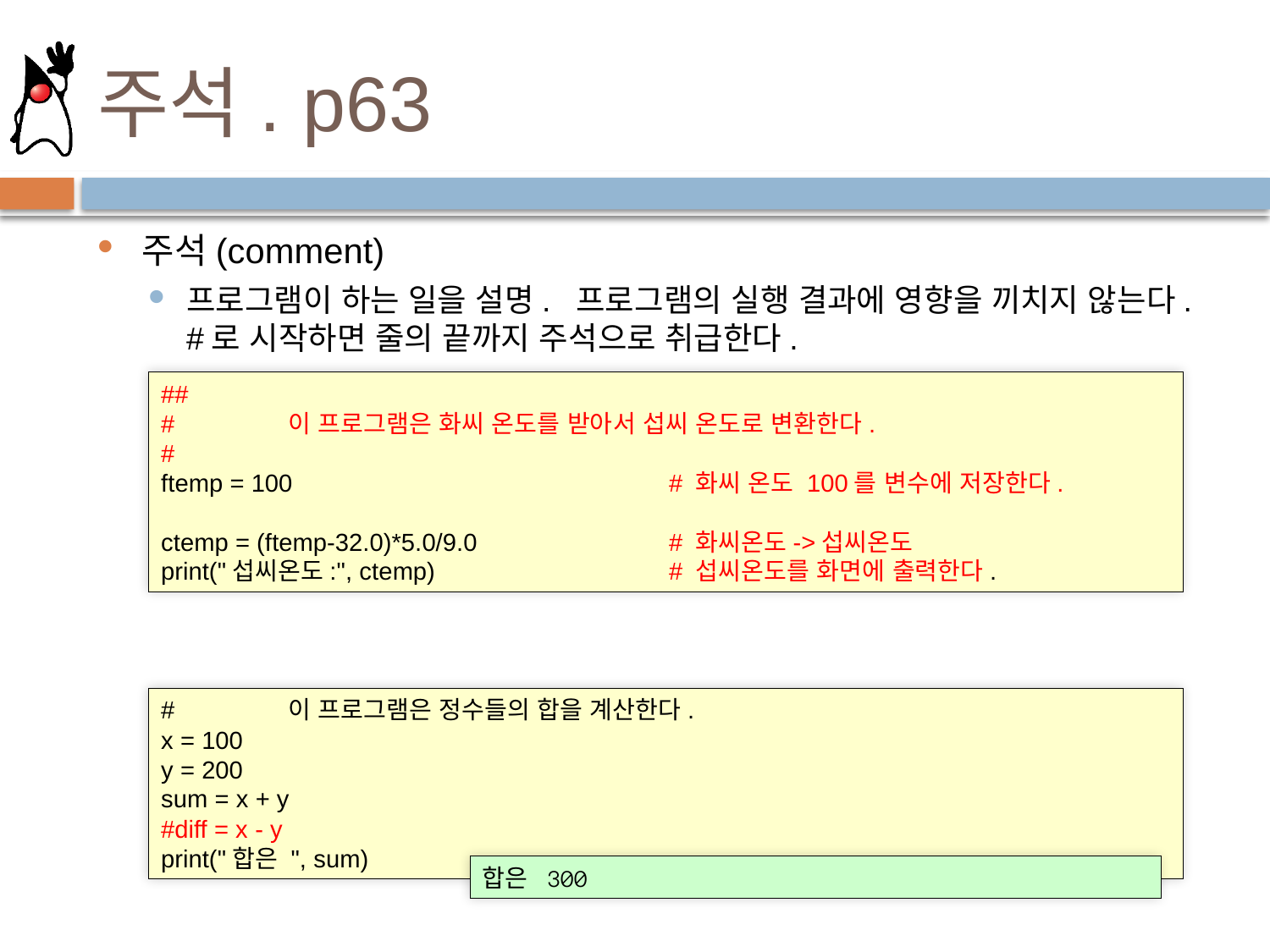

# 주석. p63
주석(comment)
프로그램이 하는 일을 설명.  프로그램의 실행 결과에 영향을 끼치지 않는다.  #로 시작하면 줄의 끝까지 주석으로 취급한다.

용도가 하나 더 -> 실행하고 싶지 않은 문장이 있다면 주석으로
##
#	이 프로그램은 화씨 온도를 받아서 섭씨 온도로 변환한다.
#
ftemp = 100		 	# 화씨 온도 100를 변수에 저장한다.

ctemp = (ftemp-32.0)*5.0/9.0   		# 화씨온도->섭씨온도
print("섭씨온도:", ctemp)        		# 섭씨온도를 화면에 출력한다.
#	이 프로그램은 정수들의 합을 계산한다.
x = 100
y = 200
sum = x + y
#diff = x - y
print("합은 ", sum)
합은  300